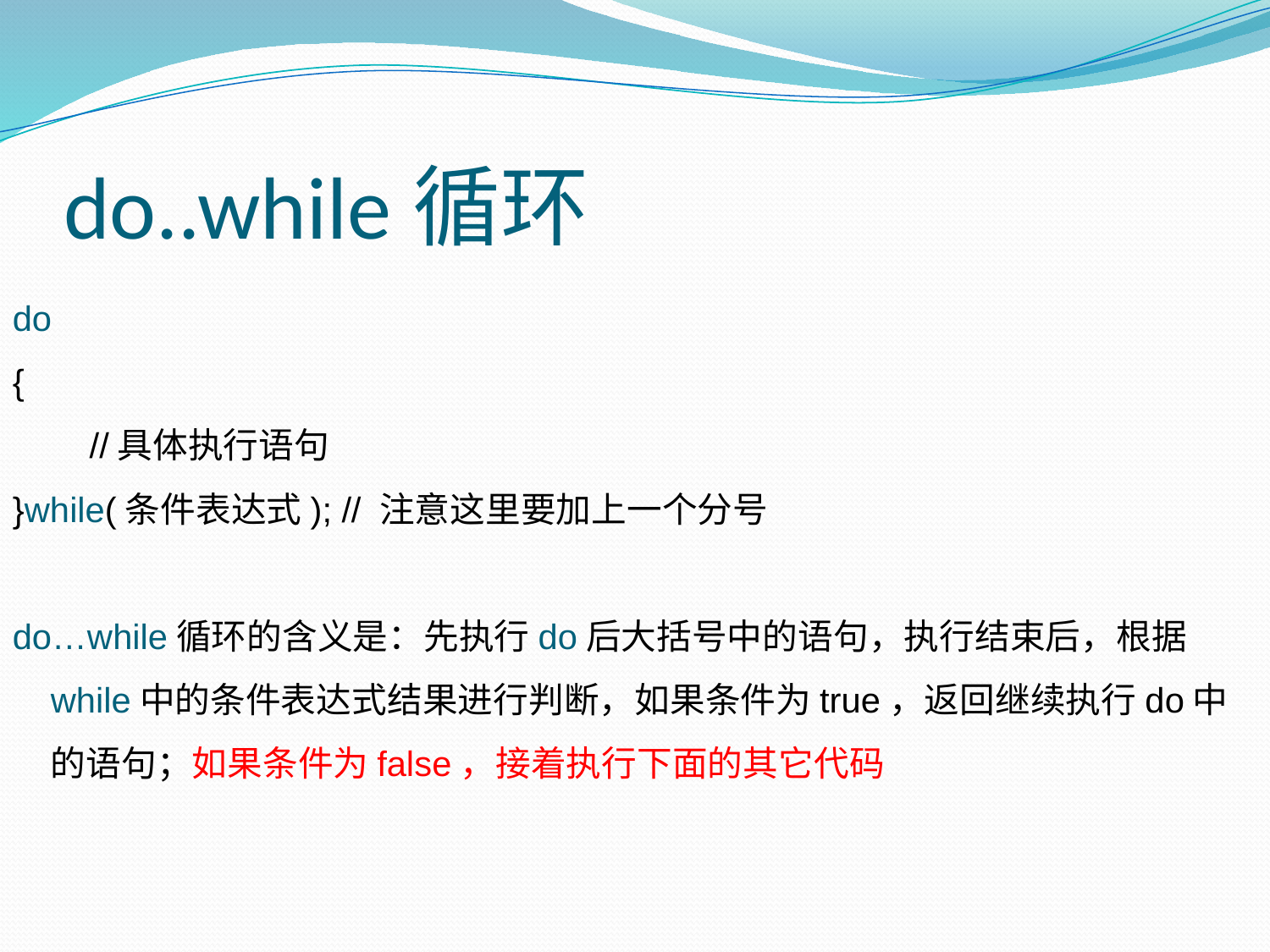

# do..while循环
do
{
    //具体执行语句
}while(条件表达式); // 注意这里要加上一个分号

do…while循环的含义是：先执行do后大括号中的语句，执行结束后，根据while中的条件表达式结果进行判断，如果条件为true，返回继续执行do中的语句；如果条件为false，接着执行下面的其它代码